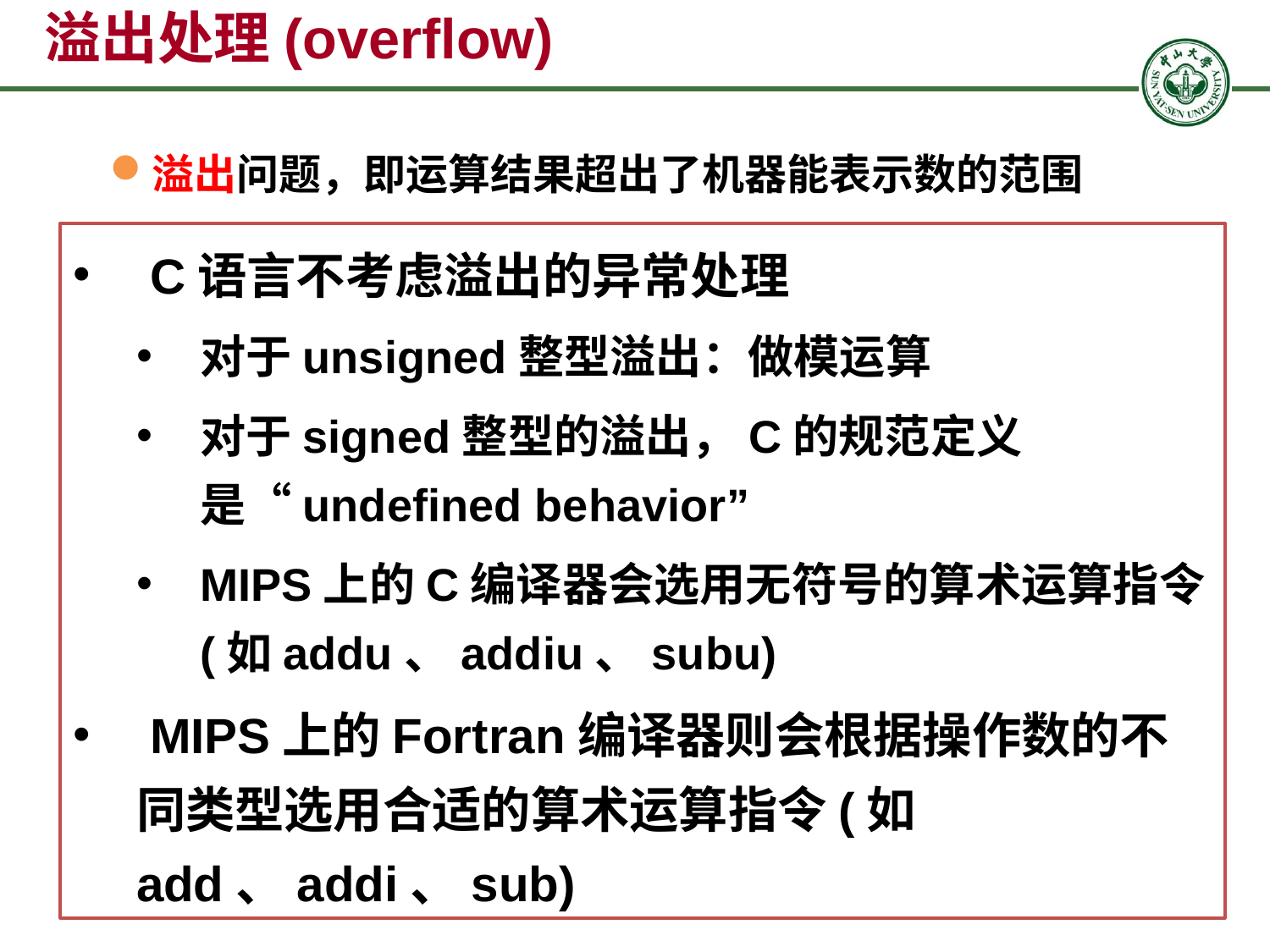

# 溢出处理(overflow)
溢出问题，即运算结果超出了机器能表示数的范围
 C语言不考虑溢出的异常处理
对于unsigned整型溢出：做模运算
对于signed整型的溢出，C的规范定义是“undefined behavior”
MIPS上的C编译器会选用无符号的算术运算指令(如addu、addiu、subu)
 MIPS上的Fortran编译器则会根据操作数的不同类型选用合适的算术运算指令(如add、addi、sub)